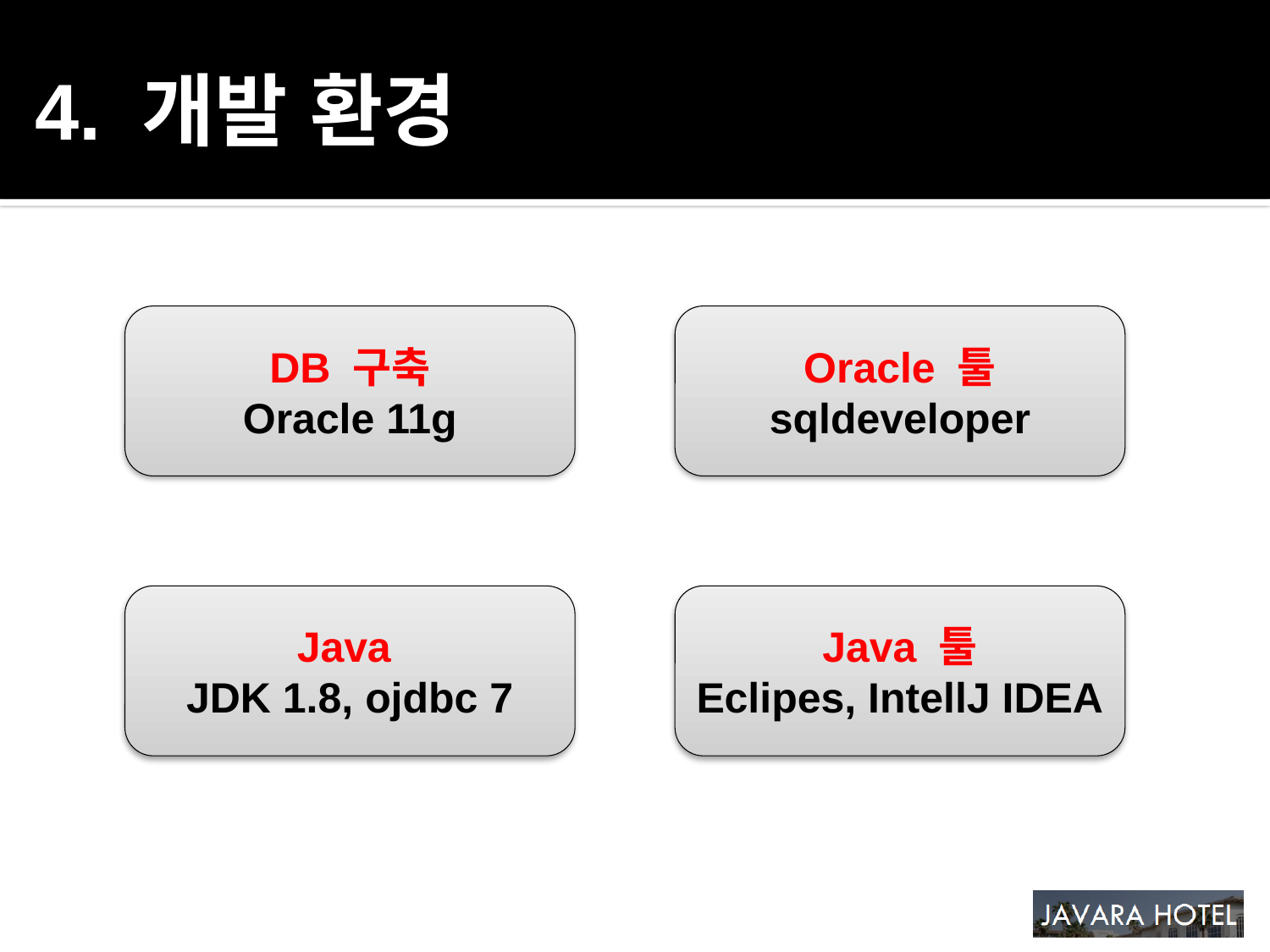

# 4. 개발 환경
DB 구축
Oracle 11g
Oracle 툴
sqldeveloper
Java
JDK 1.8, ojdbc 7
Java 툴
Eclipes, IntellJ IDEA